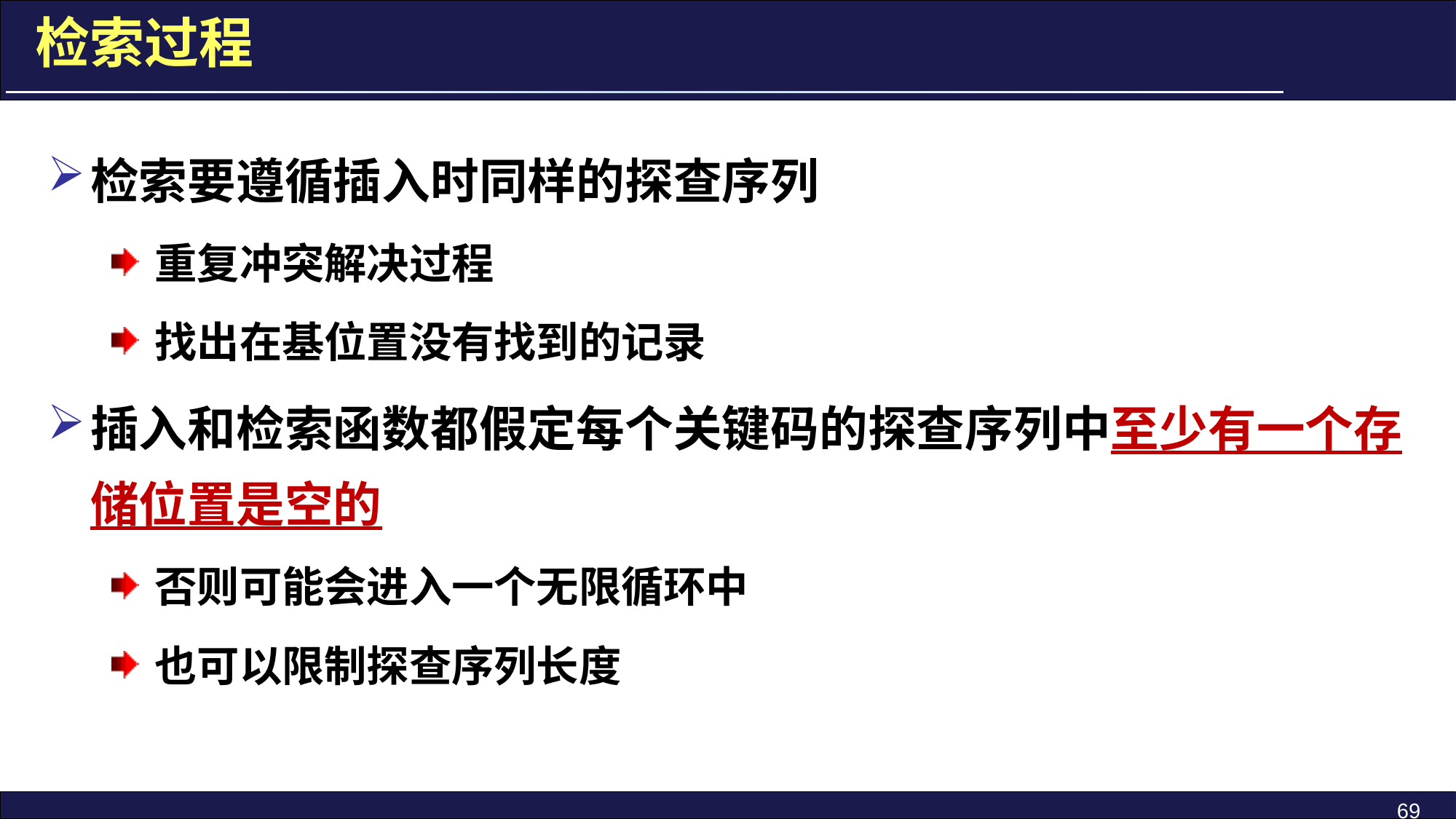

检索过程
检索要遵循插入时同样的探查序列
重复冲突解决过程
找出在基位置没有找到的记录
插入和检索函数都假定每个关键码的探查序列中至少有一个存储位置是空的
否则可能会进入一个无限循环中
也可以限制探查序列长度
69